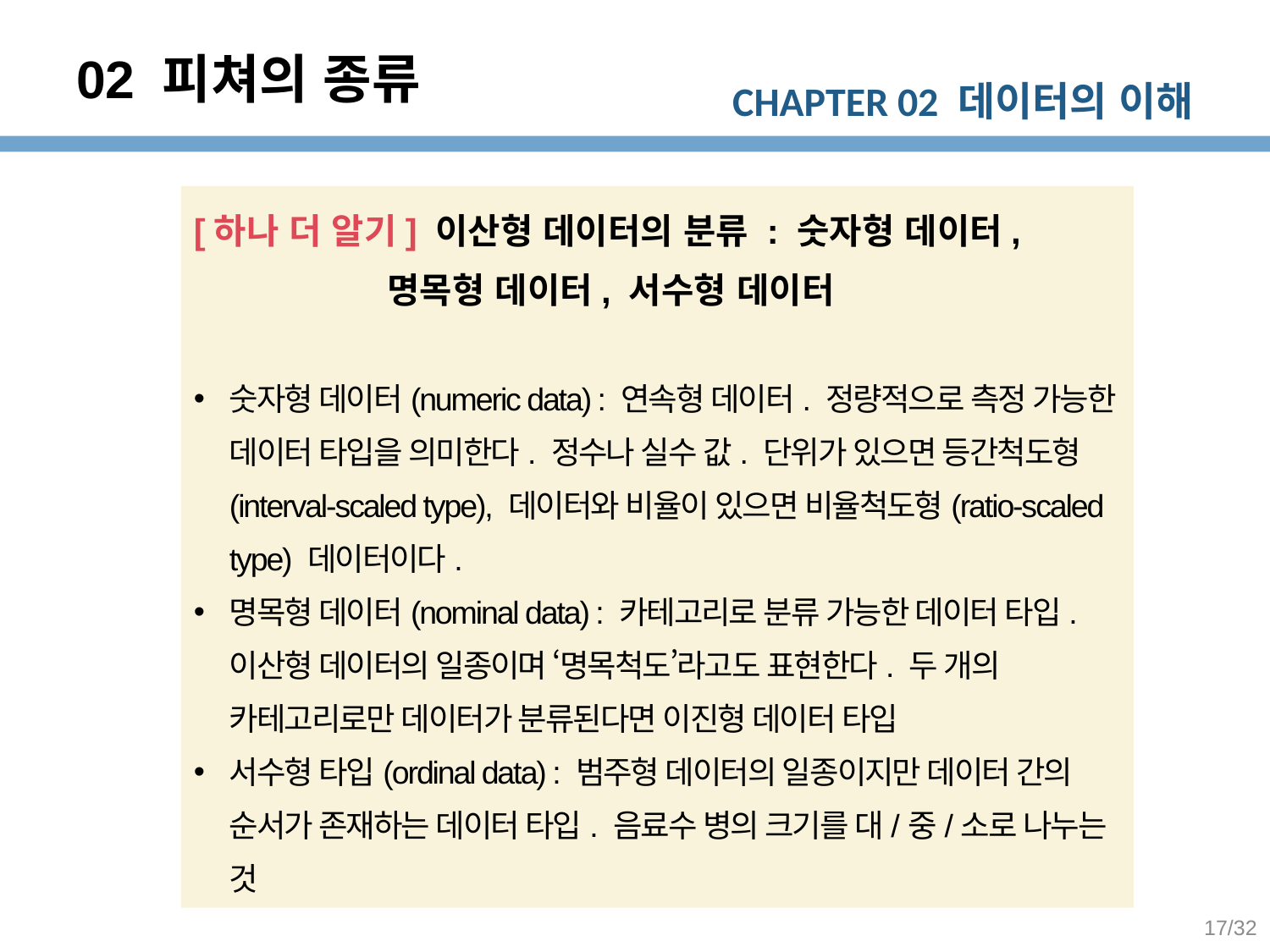

# 02 피쳐의 종류
[하나 더 알기] 이산형 데이터의 분류 : 숫자형 데이터,
                   명목형 데이터, 서수형 데이터

숫자형 데이터(numeric data) : 연속형 데이터. 정량적으로 측정 가능한 데이터 타입을 의미한다. 정수나 실수 값. 단위가 있으면 등간척도형(interval-scaled type), 데이터와 비율이 있으면 비율척도형(ratio-scaled type) 데이터이다.
명목형 데이터(nominal data) : 카테고리로 분류 가능한 데이터 타입. 이산형 데이터의 일종이며 ‘명목척도’라고도 표현한다. 두 개의 카테고리로만 데이터가 분류된다면 이진형 데이터 타입
서수형 타입(ordinal data) : 범주형 데이터의 일종이지만 데이터 간의 순서가 존재하는 데이터 타입. 음료수 병의 크기를 대/중/소로 나누는 것
17/32